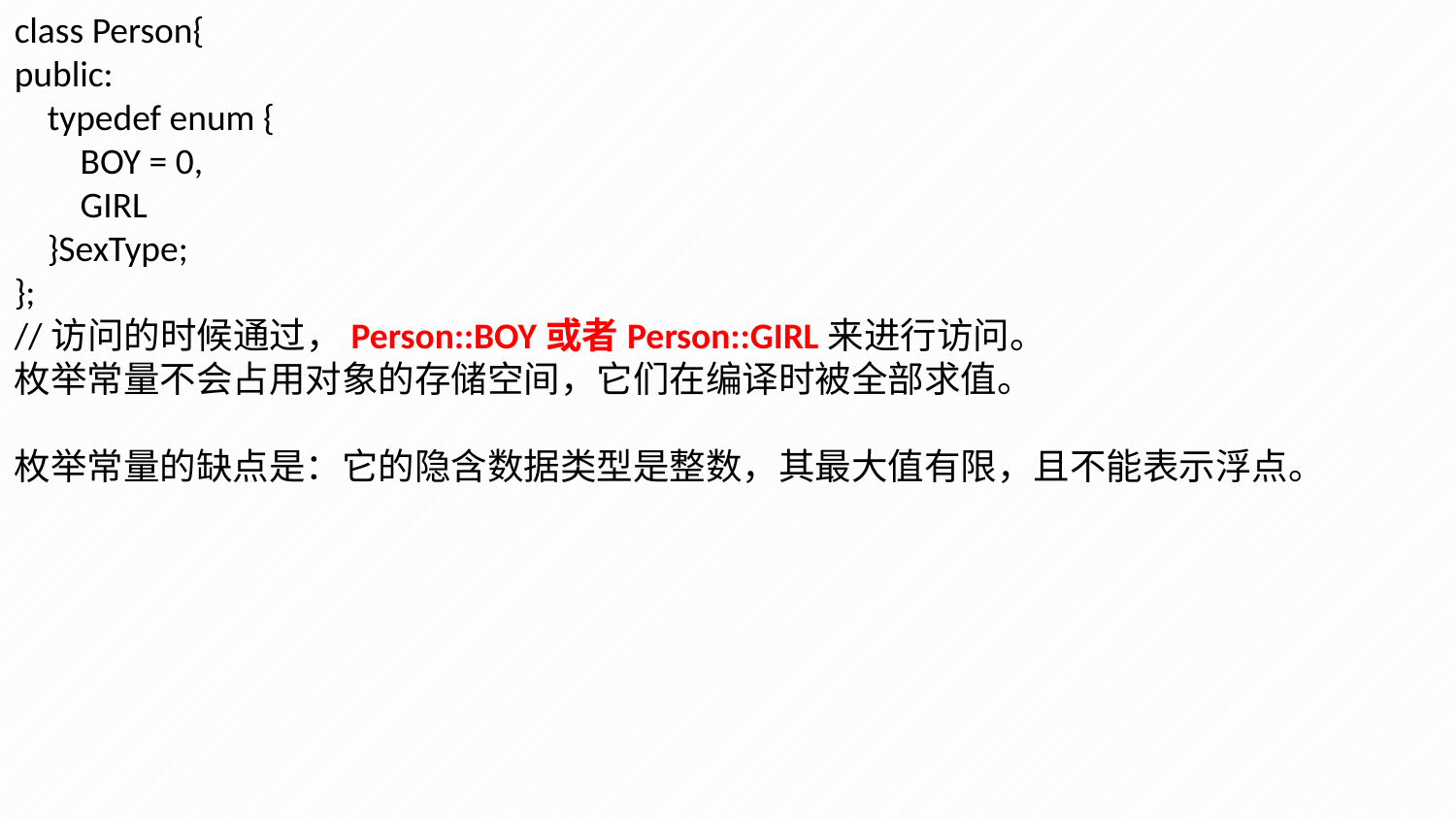

class Person{
public:
    typedef enum {
        BOY = 0,
        GIRL
    }SexType;
};
//访问的时候通过，Person::BOY或者Person::GIRL来进行访问。
枚举常量不会占用对象的存储空间，它们在编译时被全部求值。

枚举常量的缺点是：它的隐含数据类型是整数，其最大值有限，且不能表示浮点。